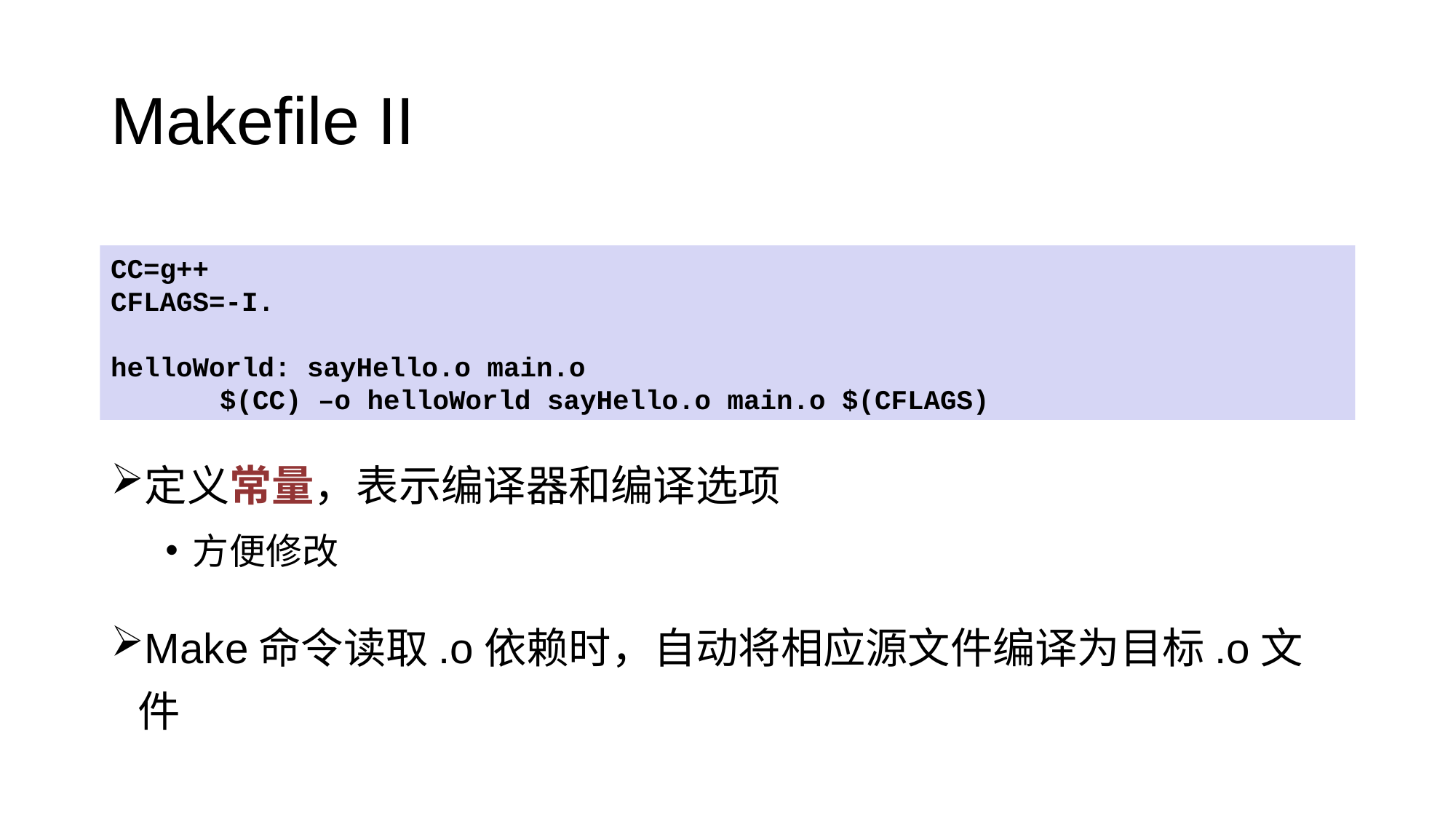

# Makefile II
CC=g++
CFLAGS=-I.

helloWorld: sayHello.o main.o
	$(CC) –o helloWorld sayHello.o main.o $(CFLAGS)
定义常量，表示编译器和编译选项
方便修改
Make命令读取.o依赖时，自动将相应源文件编译为目标.o文件